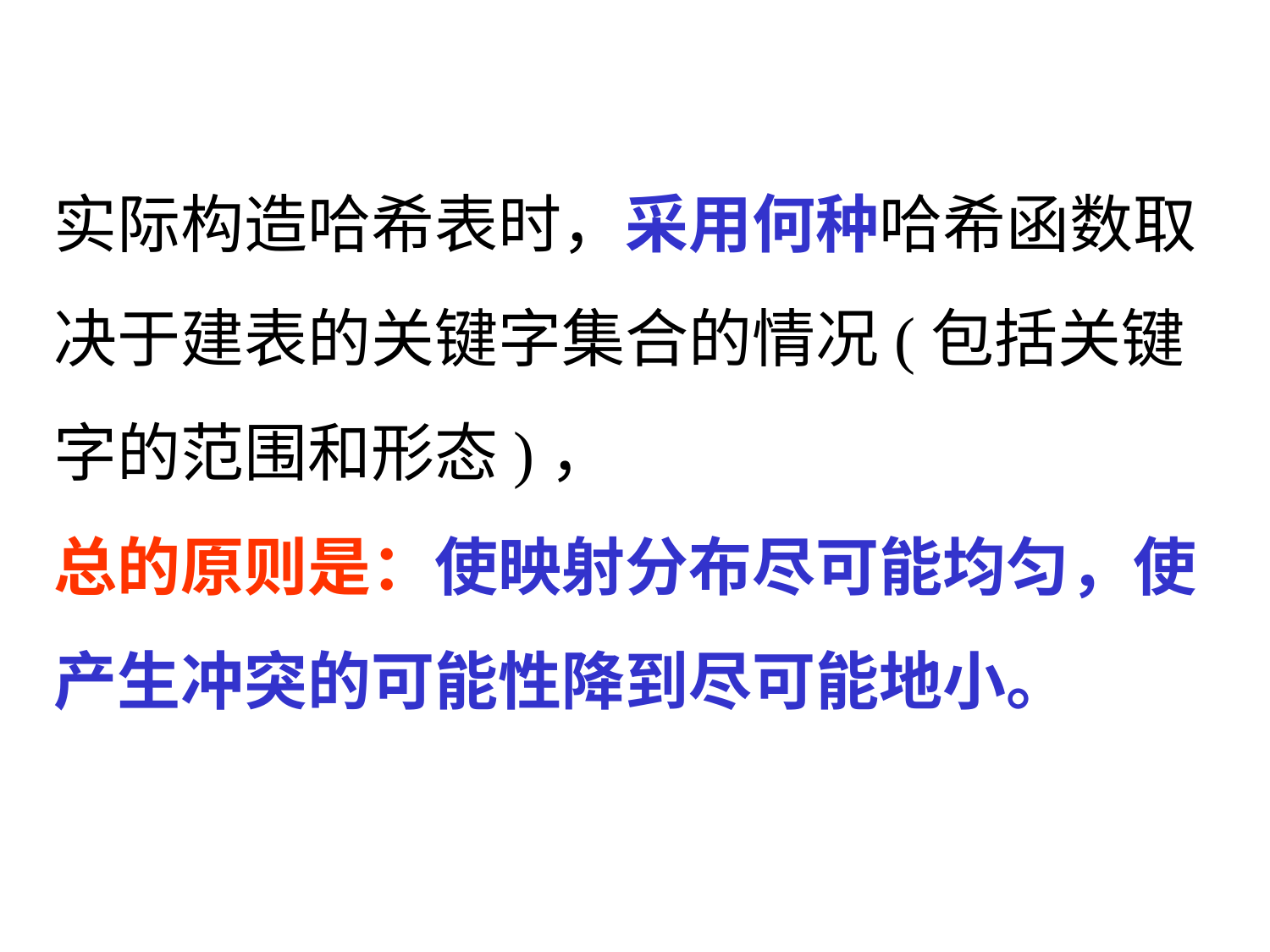

实际构造哈希表时，采用何种哈希函数取决于建表的关键字集合的情况(包括关键字的范围和形态)，
总的原则是：使映射分布尽可能均匀，使产生冲突的可能性降到尽可能地小。